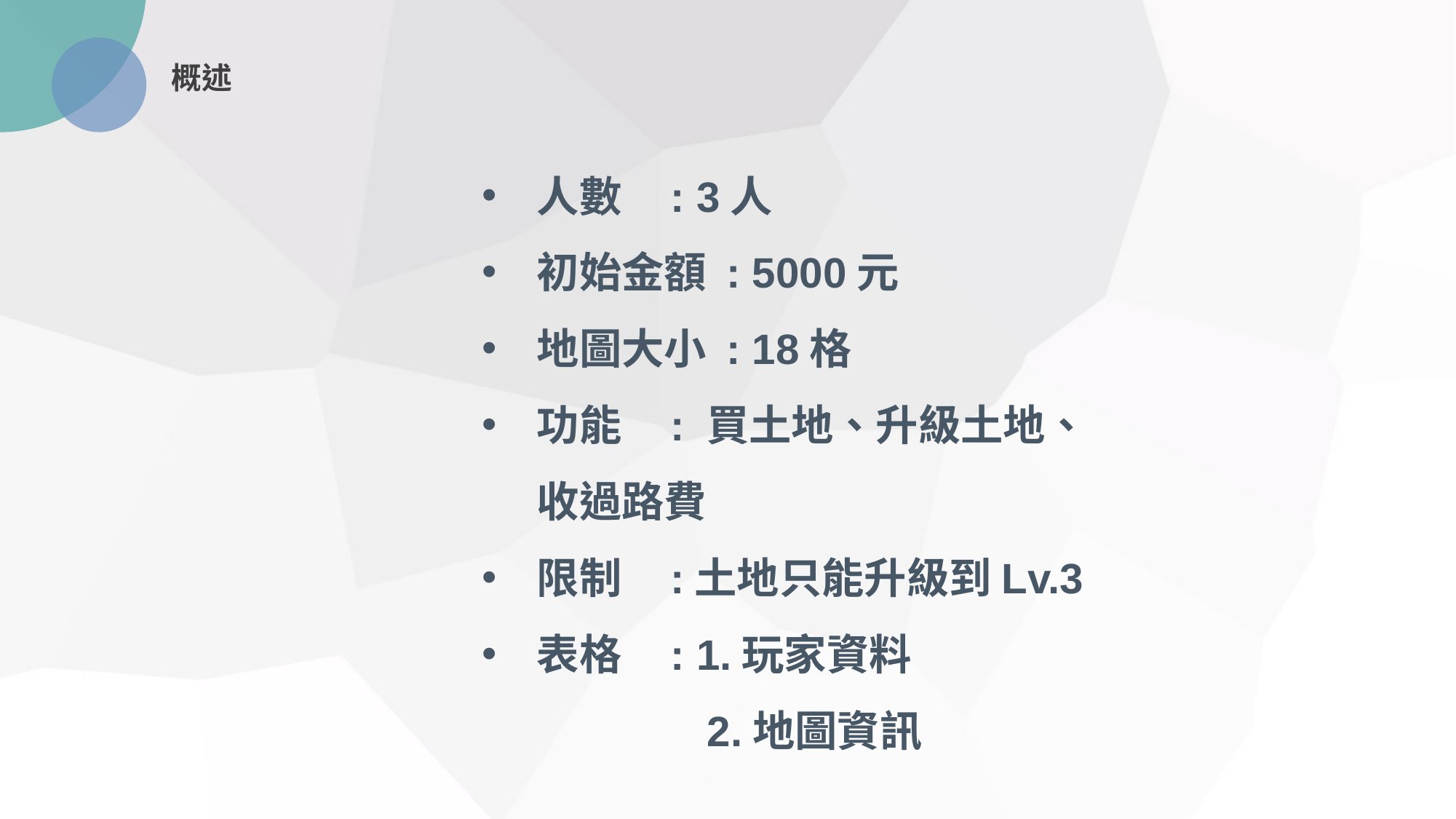

概述
人數    : 3人
初始金額 : 5000元
地圖大小 : 18格
功能    : 買土地、升級土地、收過路費
限制    :土地只能升級到Lv.3
表格    : 1.玩家資料
                   2.地圖資訊